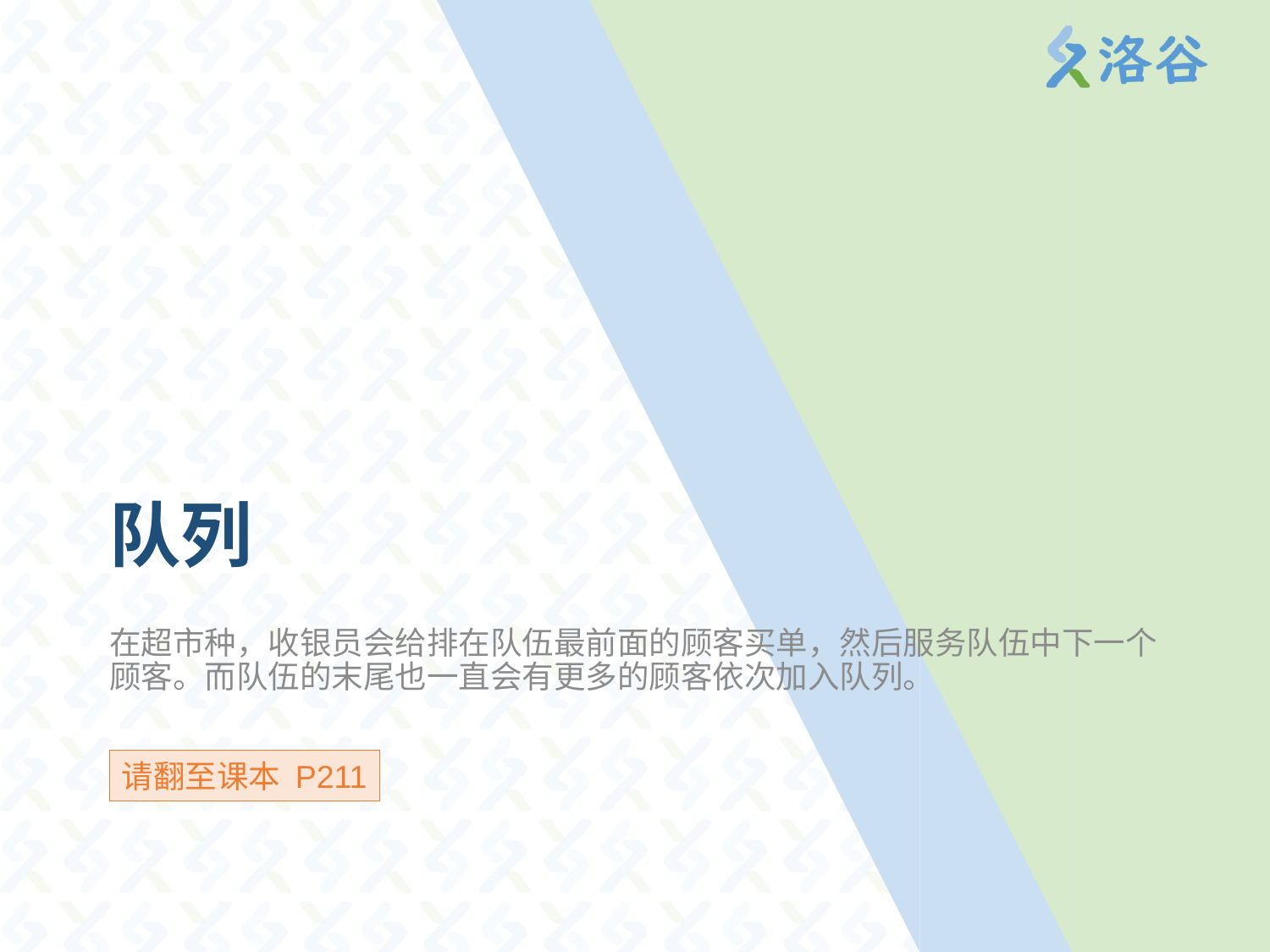

# 队列
在超市种，收银员会给排在队伍最前面的顾客买单，然后服务队伍中下一个顾客。而队伍的末尾也一直会有更多的顾客依次加入队列。
请翻至课本 P211